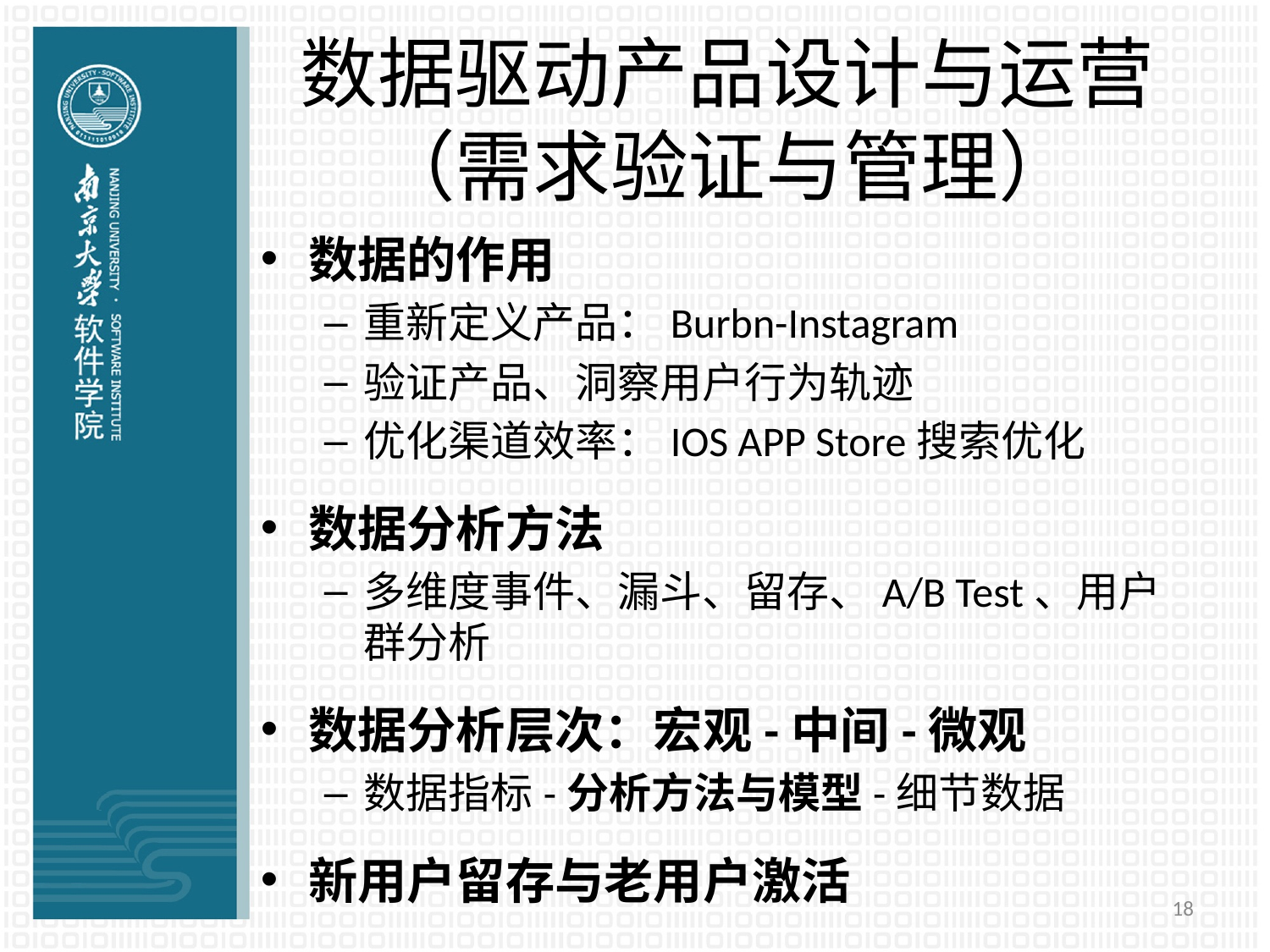

# 数据驱动产品设计与运营（需求验证与管理）
数据的作用
重新定义产品：Burbn-Instagram
验证产品、洞察用户行为轨迹
优化渠道效率：IOS APP Store搜索优化

数据分析方法
多维度事件、漏斗、留存、A/B Test、用户群分析

数据分析层次：宏观-中间-微观
数据指标-分析方法与模型-细节数据

新用户留存与老用户激活
18